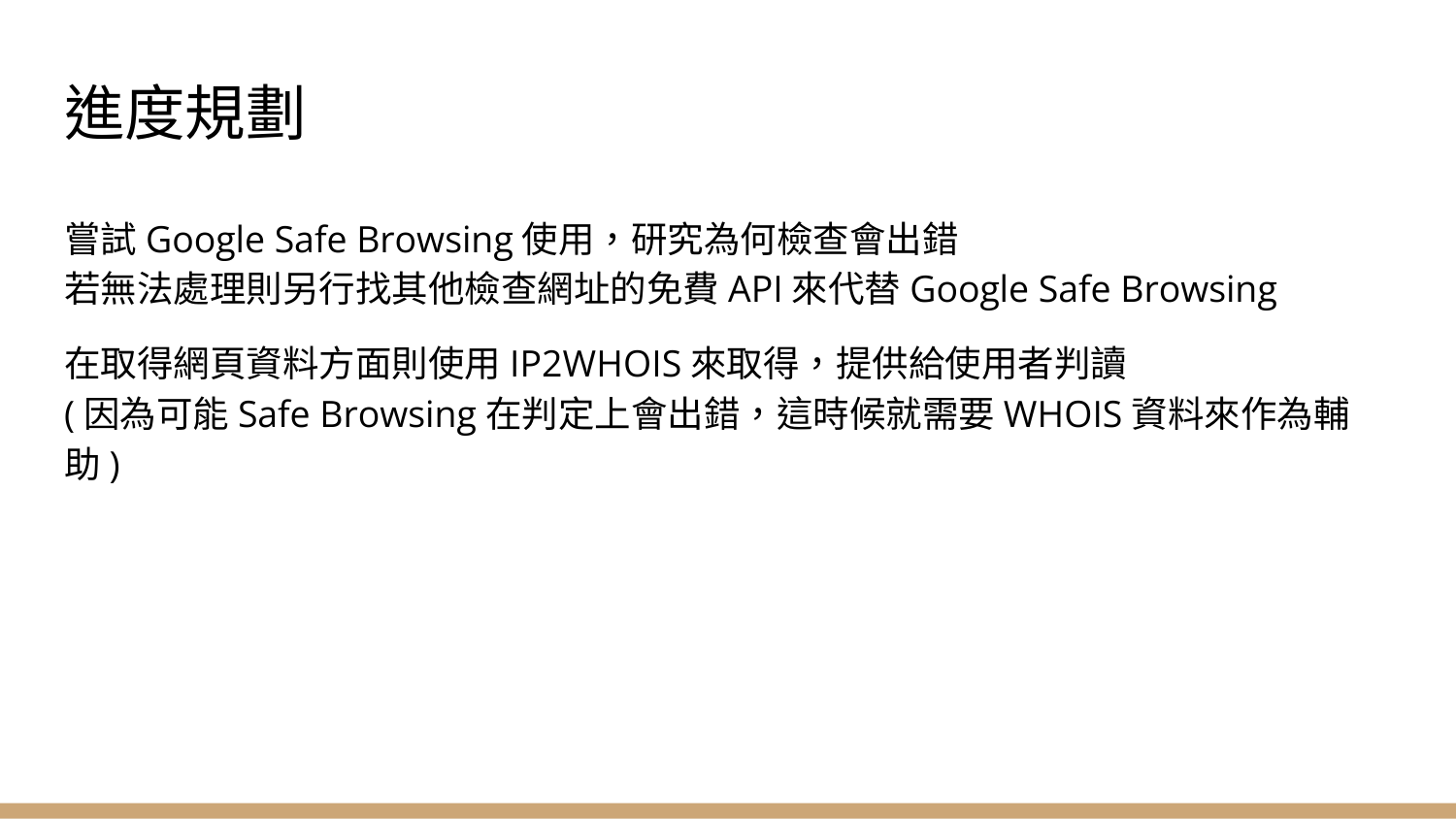

# 進度規劃
嘗試Google Safe Browsing使用，研究為何檢查會出錯
若無法處理則另行找其他檢查網址的免費API來代替Google Safe Browsing
在取得網頁資料方面則使用IP2WHOIS來取得，提供給使用者判讀
(因為可能Safe Browsing在判定上會出錯，這時候就需要WHOIS資料來作為輔助)